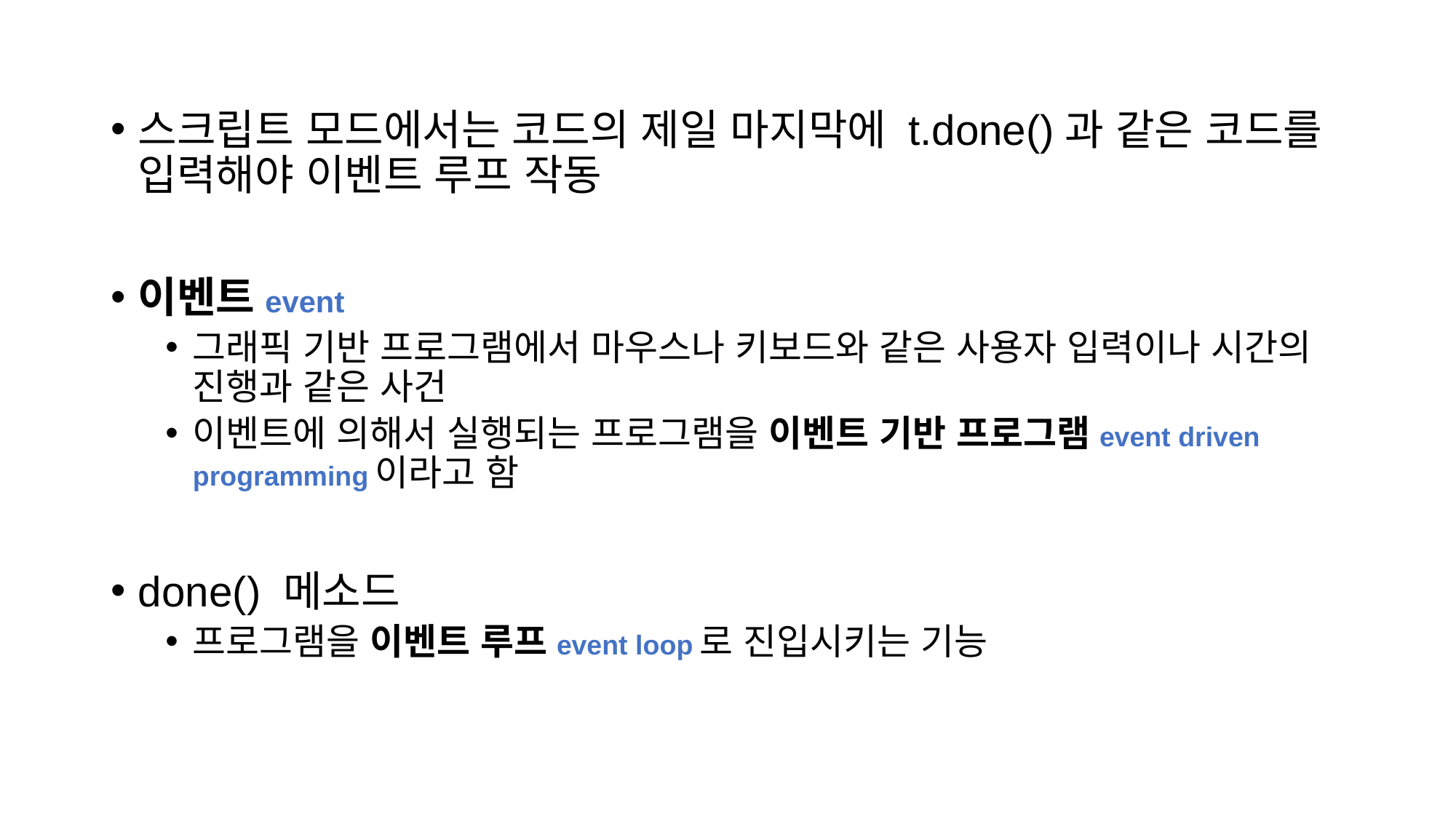

스크립트 모드에서는 코드의 제일 마지막에 t.done()과 같은 코드를 입력해야 이벤트 루프 작동

이벤트event
그래픽 기반 프로그램에서 마우스나 키보드와 같은 사용자 입력이나 시간의 진행과 같은 사건
이벤트에 의해서 실행되는 프로그램을 이벤트 기반 프로그램event driven programming이라고 함

done() 메소드
프로그램을 이벤트 루프event loop로 진입시키는 기능